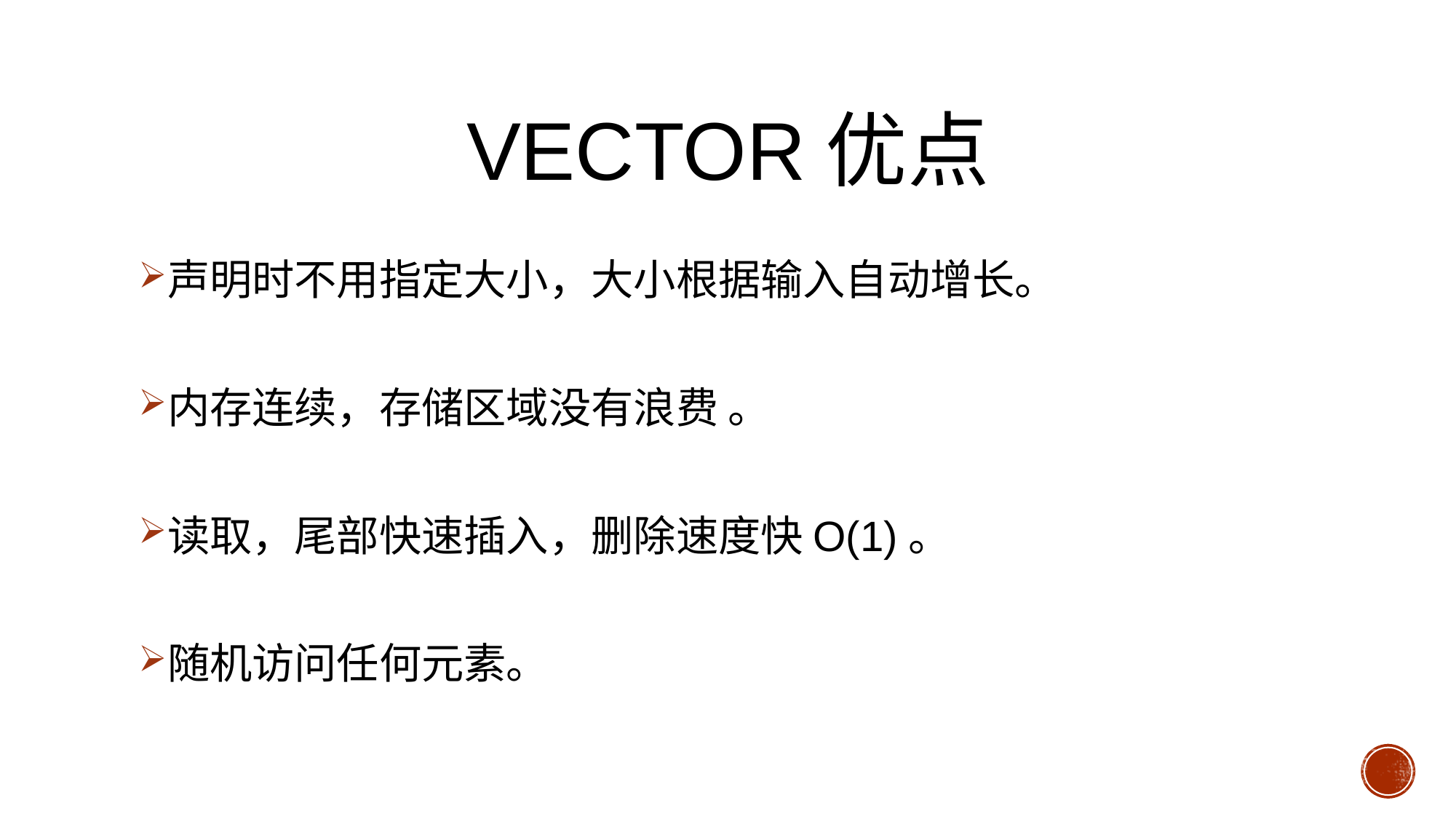

# Vector优点
声明时不用指定大小，大小根据输入自动增长。

内存连续，存储区域没有浪费 。

读取，尾部快速插入，删除速度快O(1)。

随机访问任何元素。